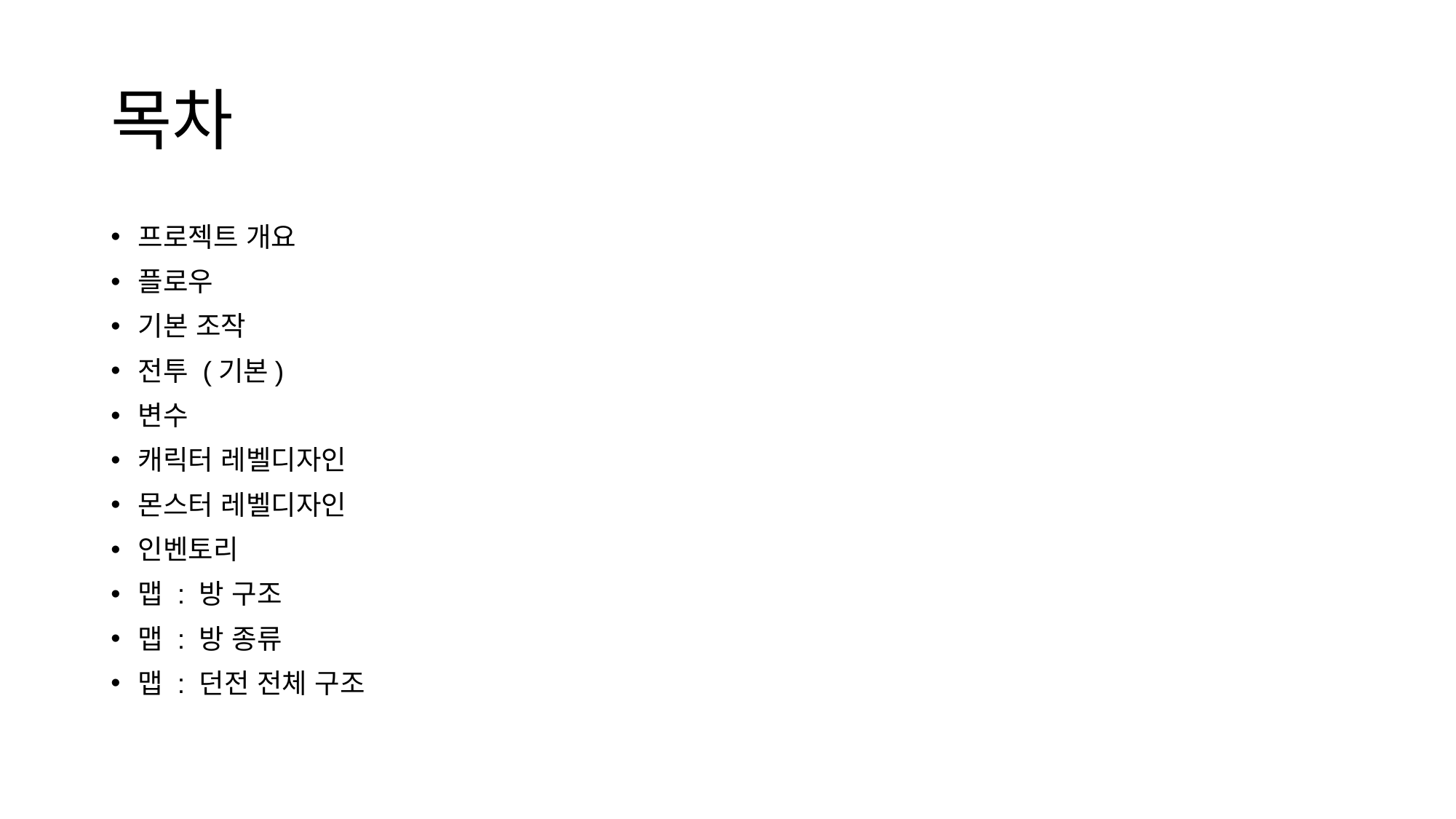

# 목차
프로젝트 개요
플로우
기본 조작
전투 (기본)
변수
캐릭터 레벨디자인
몬스터 레벨디자인
인벤토리
맵 : 방 구조
맵 : 방 종류
맵 : 던전 전체 구조